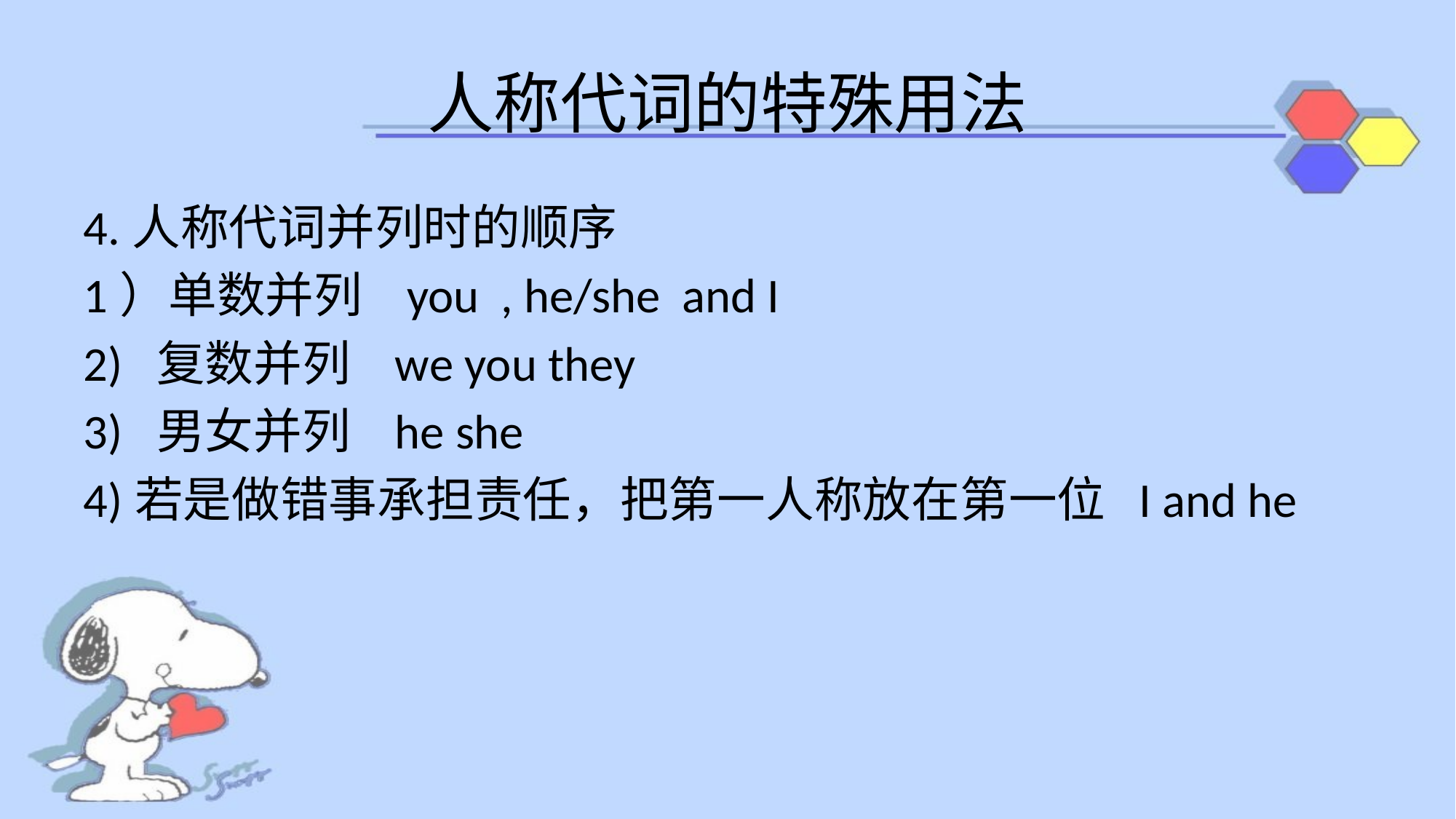

# 人称代词的特殊用法
4.人称代词并列时的顺序
1）单数并列   you  , he/she  and I
2)  复数并列   we you they
3)  男女并列   he she
4)若是做错事承担责任，把第一人称放在第一位  I and he